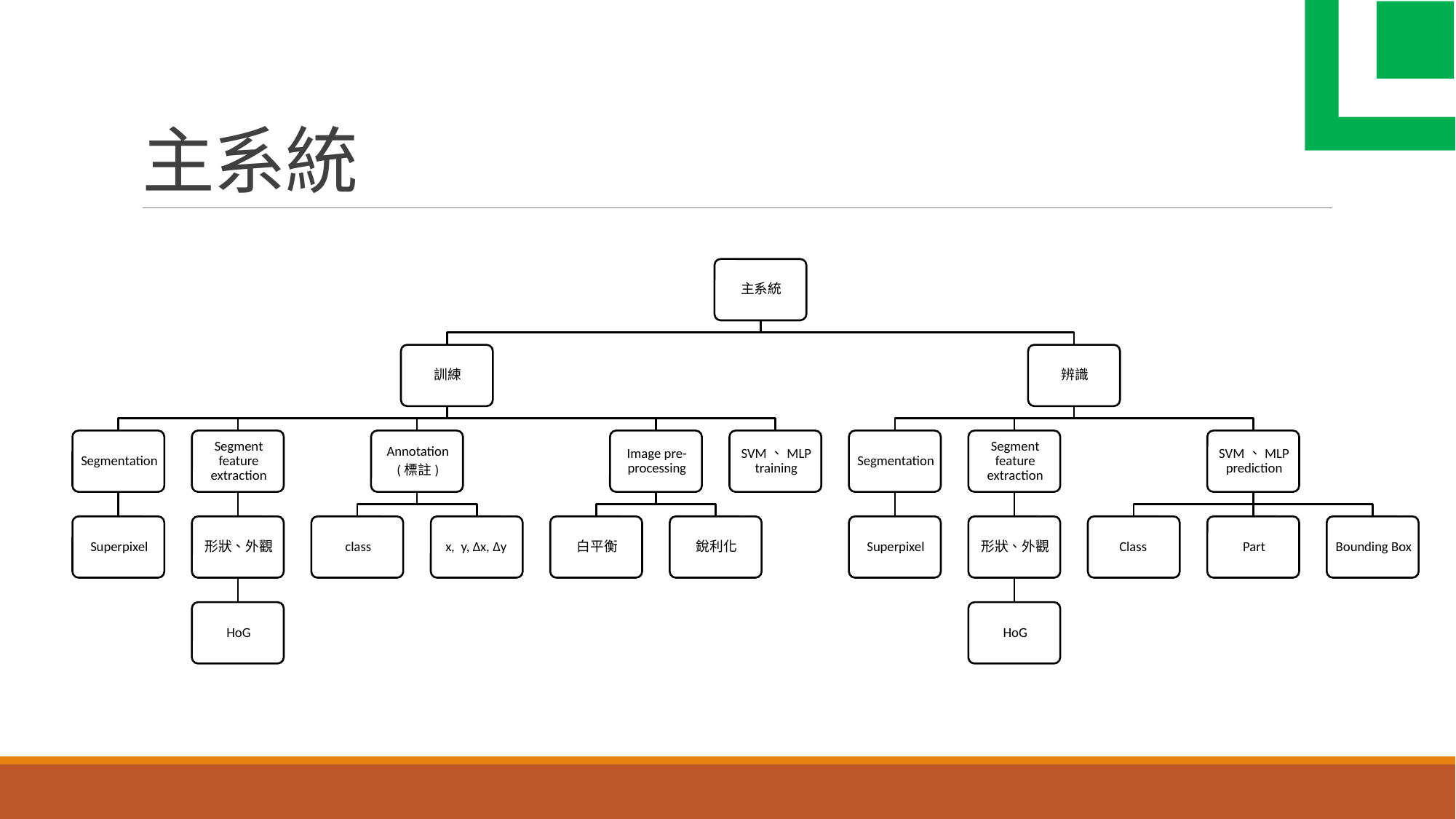

# 主系統
主系統
訓練
Segmentation
Superpixel
Segment feature extraction
形狀、外觀
HoG
Annotation
(標註)
class
x,  y, Δx, Δy
Image pre-processing
白平衡
銳利化
SVM、MLP training
辨識
Segmentation
Superpixel
Segment feature extraction
形狀、外觀
HoG
SVM、MLP prediction
Class
Part
Bounding Box